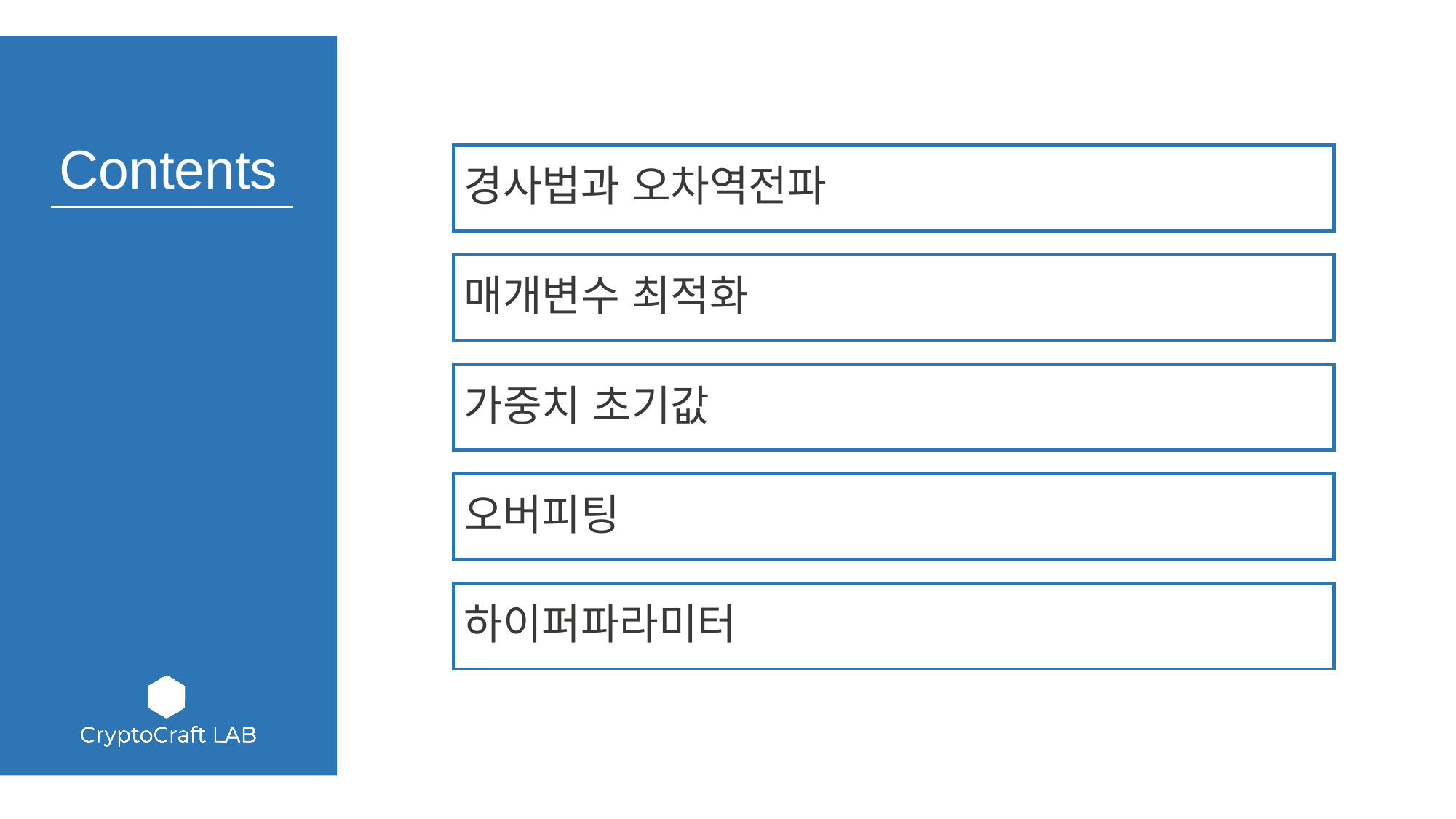

경사법과 오차역전파
매개변수 최적화
가중치 초기값
오버피팅
하이퍼파라미터